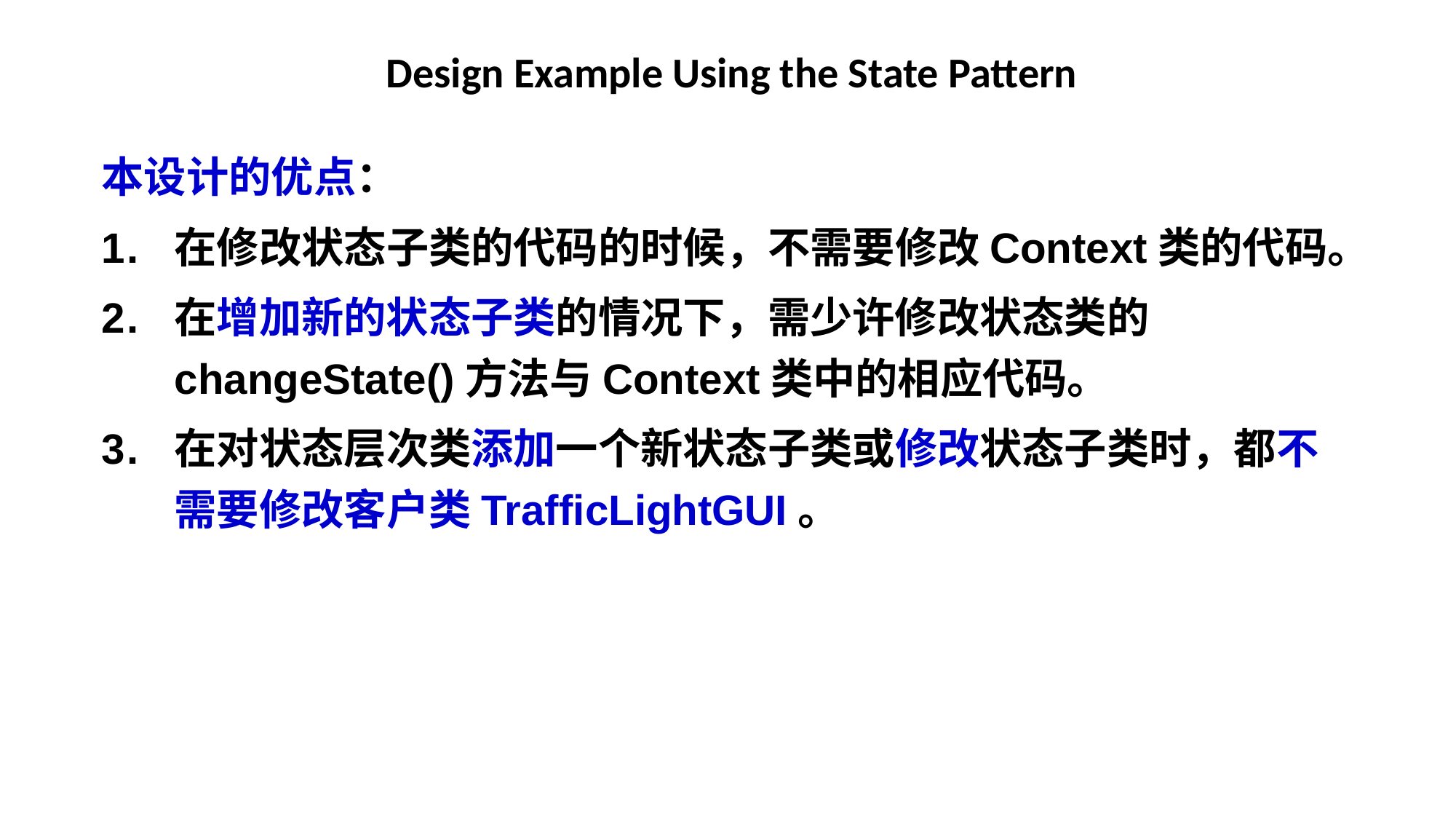

Design Example Using the State Pattern
本设计的优点：
在修改状态子类的代码的时候，不需要修改Context类的代码。
在增加新的状态子类的情况下，需少许修改状态类的changeState()方法与Context类中的相应代码。
在对状态层次类添加一个新状态子类或修改状态子类时，都不需要修改客户类TrafficLightGUI。